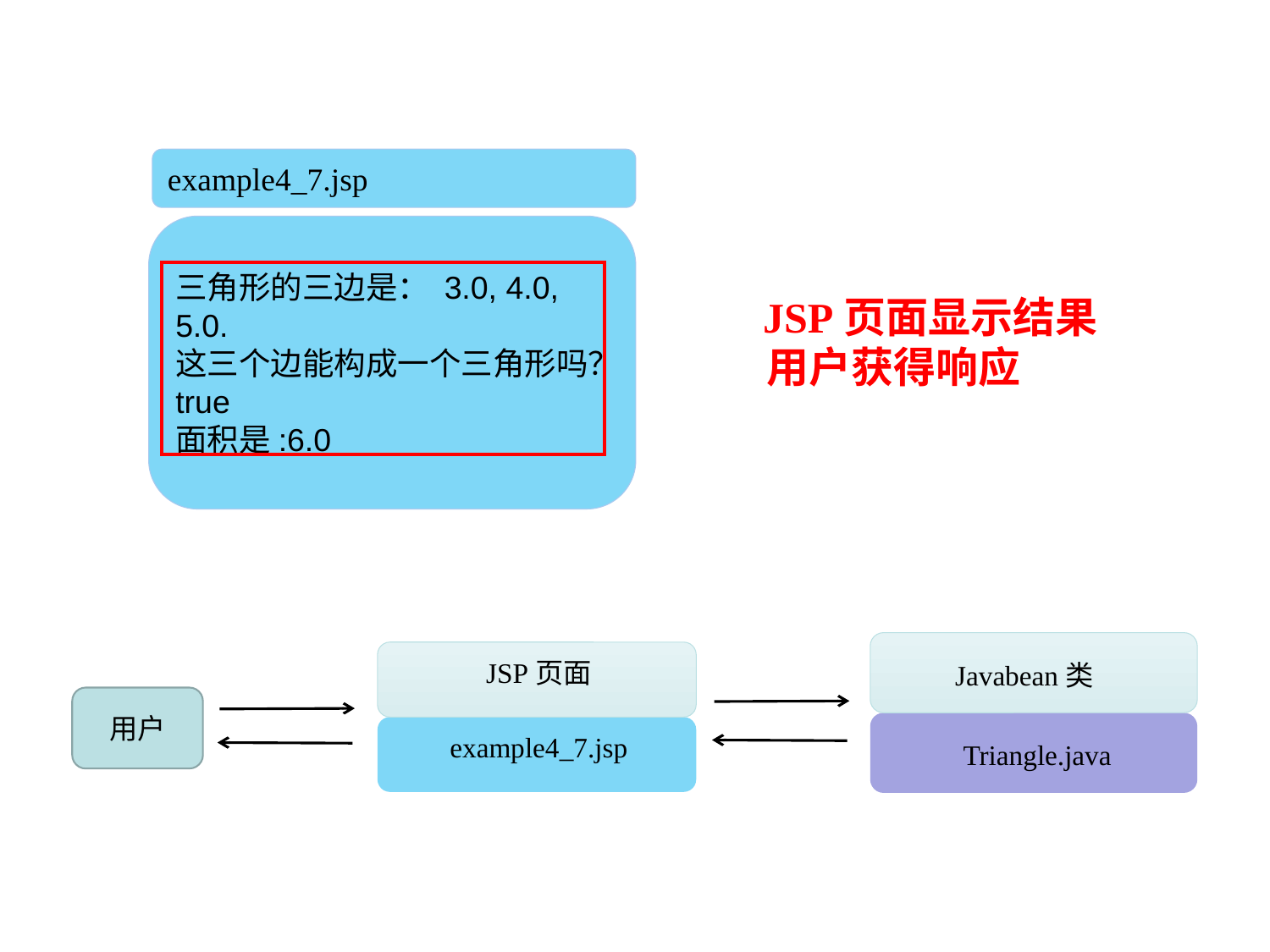

example4_7.jsp

三角形的三边是： 3.0, 4.0, 5.0. 
这三个边能构成一个三角形吗？true 
面积是:6.0
JSP页面显示结果
用户获得响应

Javabean类
Triangle.java

JSP页面
example4_7.jsp
用户